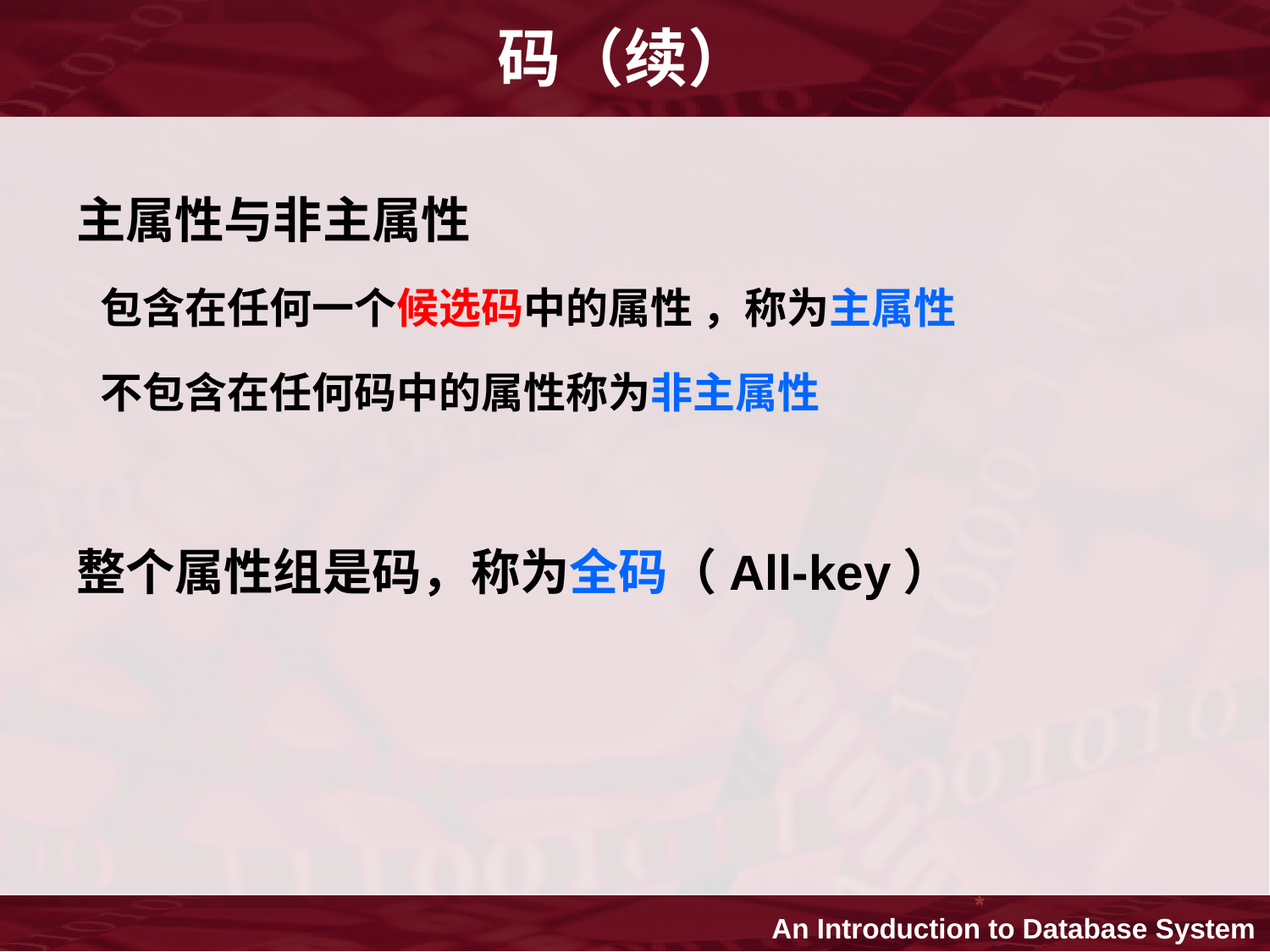

# 码（续）
主属性与非主属性
包含在任何一个候选码中的属性 ，称为主属性
不包含在任何码中的属性称为非主属性

整个属性组是码，称为全码（All-key）

*